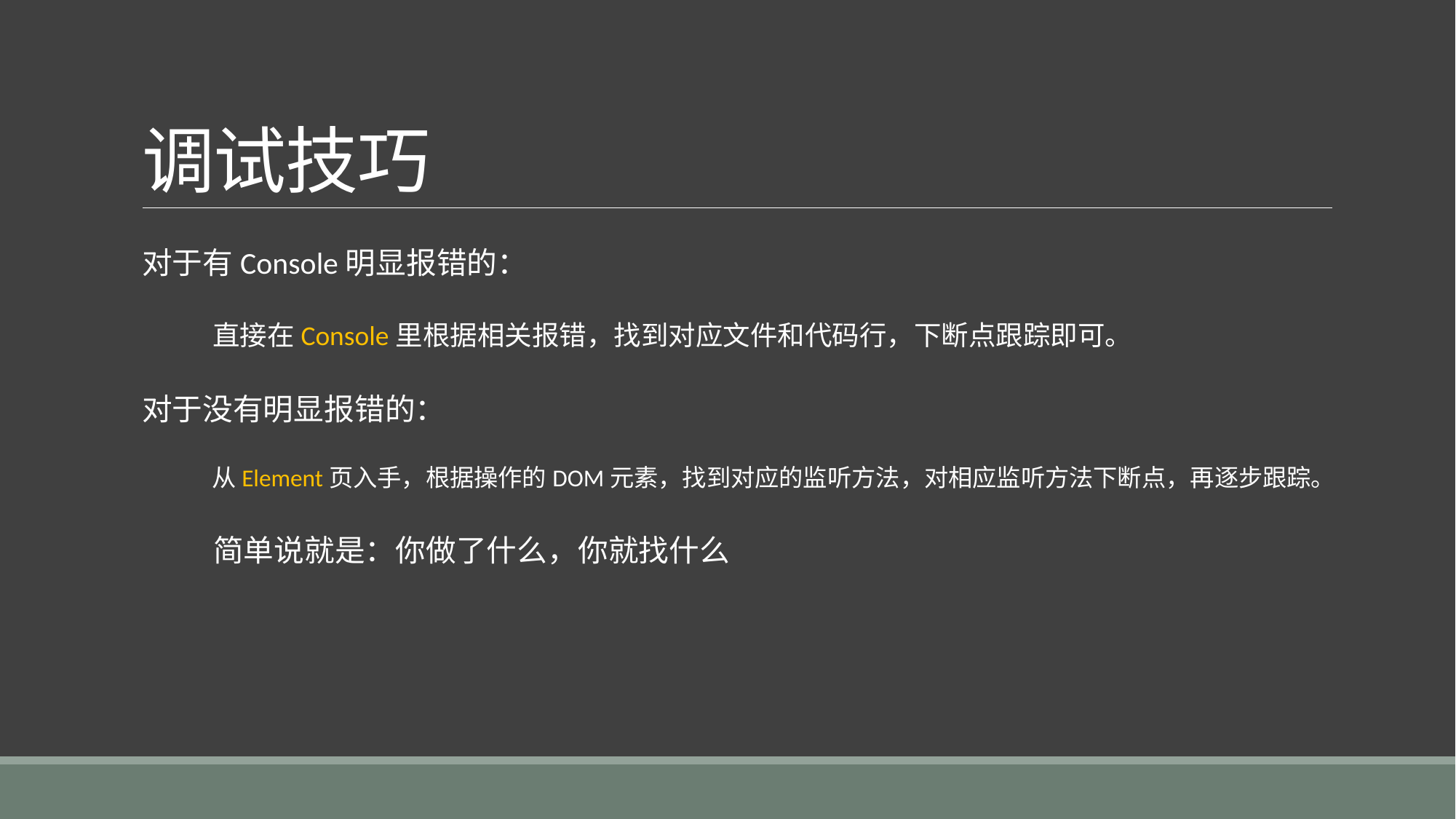

# 调试技巧
对于有Console明显报错的：
直接在Console里根据相关报错，找到对应文件和代码行，下断点跟踪即可。
对于没有明显报错的：
从Element页入手，根据操作的DOM元素，找到对应的监听方法，对相应监听方法下断点，再逐步跟踪。
简单说就是：你做了什么，你就找什么